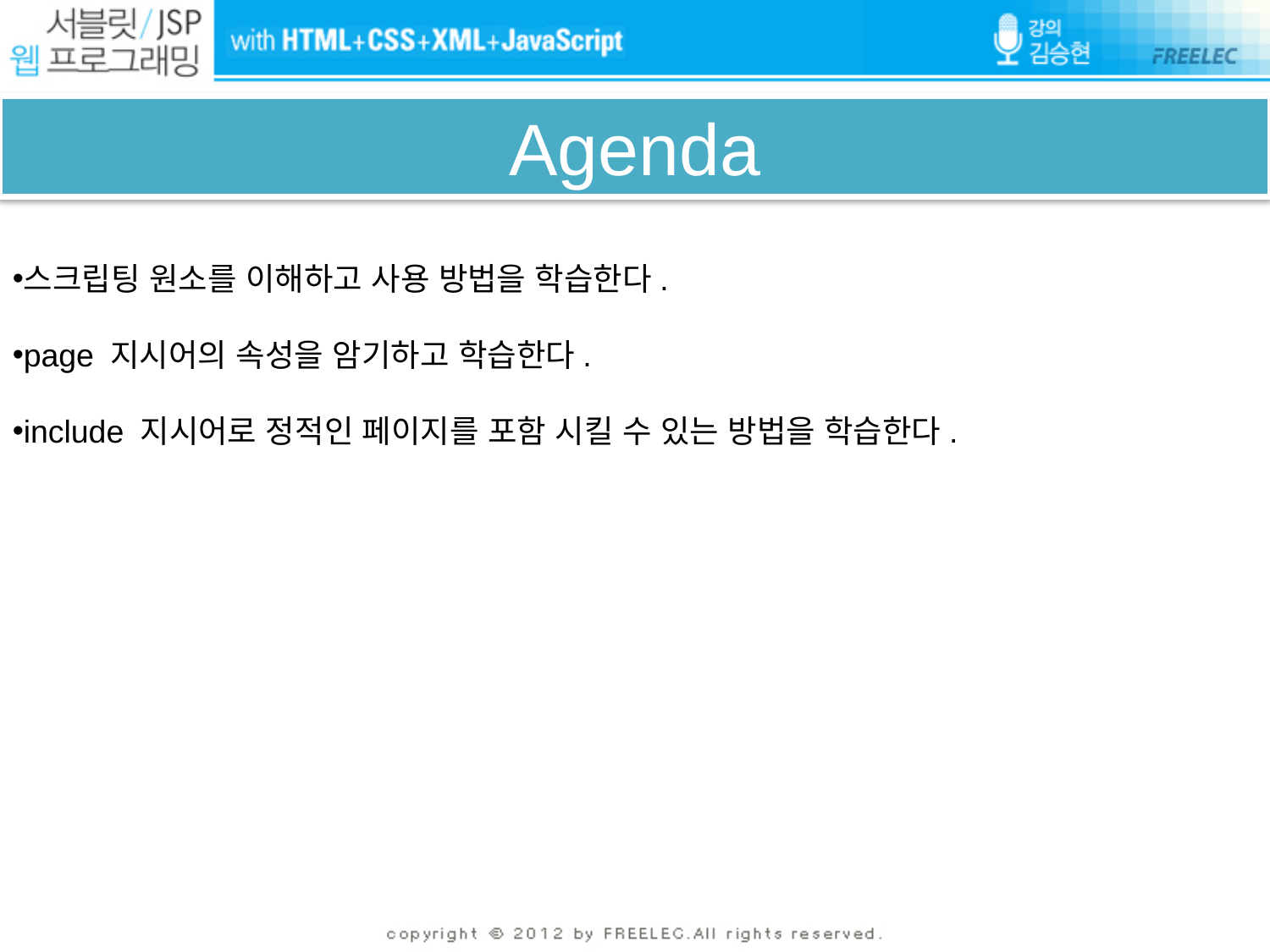

# Agenda
스크립팅 원소를 이해하고 사용 방법을 학습한다.

page 지시어의 속성을 암기하고 학습한다.

include 지시어로 정적인 페이지를 포함 시킬 수 있는 방법을 학습한다.